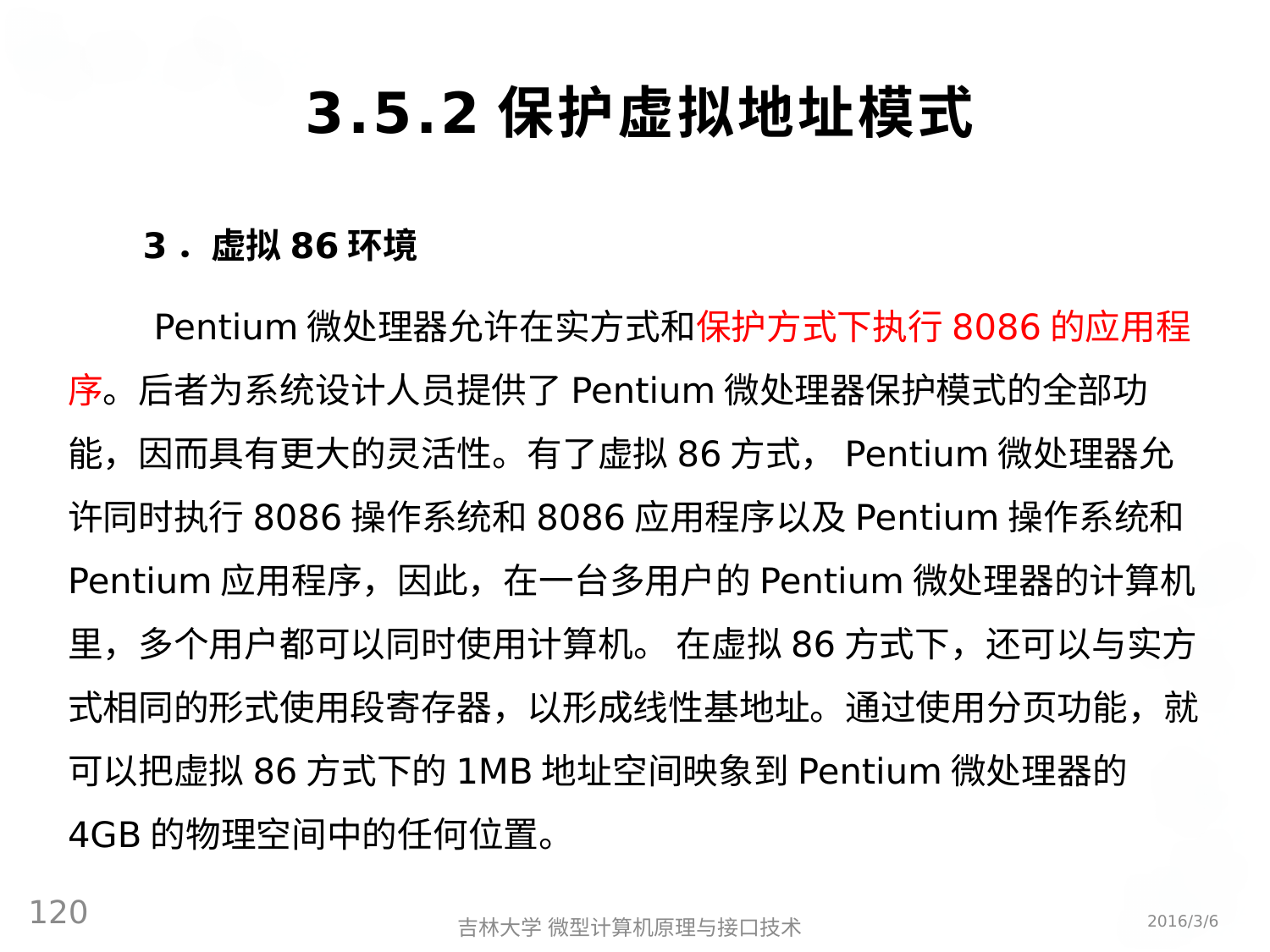

# 3.5.2保护虚拟地址模式
3．虚拟86环境
 Pentium微处理器允许在实方式和保护方式下执行8086的应用程序。后者为系统设计人员提供了Pentium微处理器保护模式的全部功能，因而具有更大的灵活性。有了虚拟86方式，Pentium微处理器允许同时执行8086操作系统和8086应用程序以及Pentium操作系统和Pentium应用程序，因此，在一台多用户的Pentium微处理器的计算机里，多个用户都可以同时使用计算机。 在虚拟86方式下，还可以与实方式相同的形式使用段寄存器，以形成线性基地址。通过使用分页功能，就可以把虚拟86方式下的1MB地址空间映象到Pentium微处理器的4GB的物理空间中的任何位置。
120
2016/3/6
吉林大学 微型计算机原理与接口技术